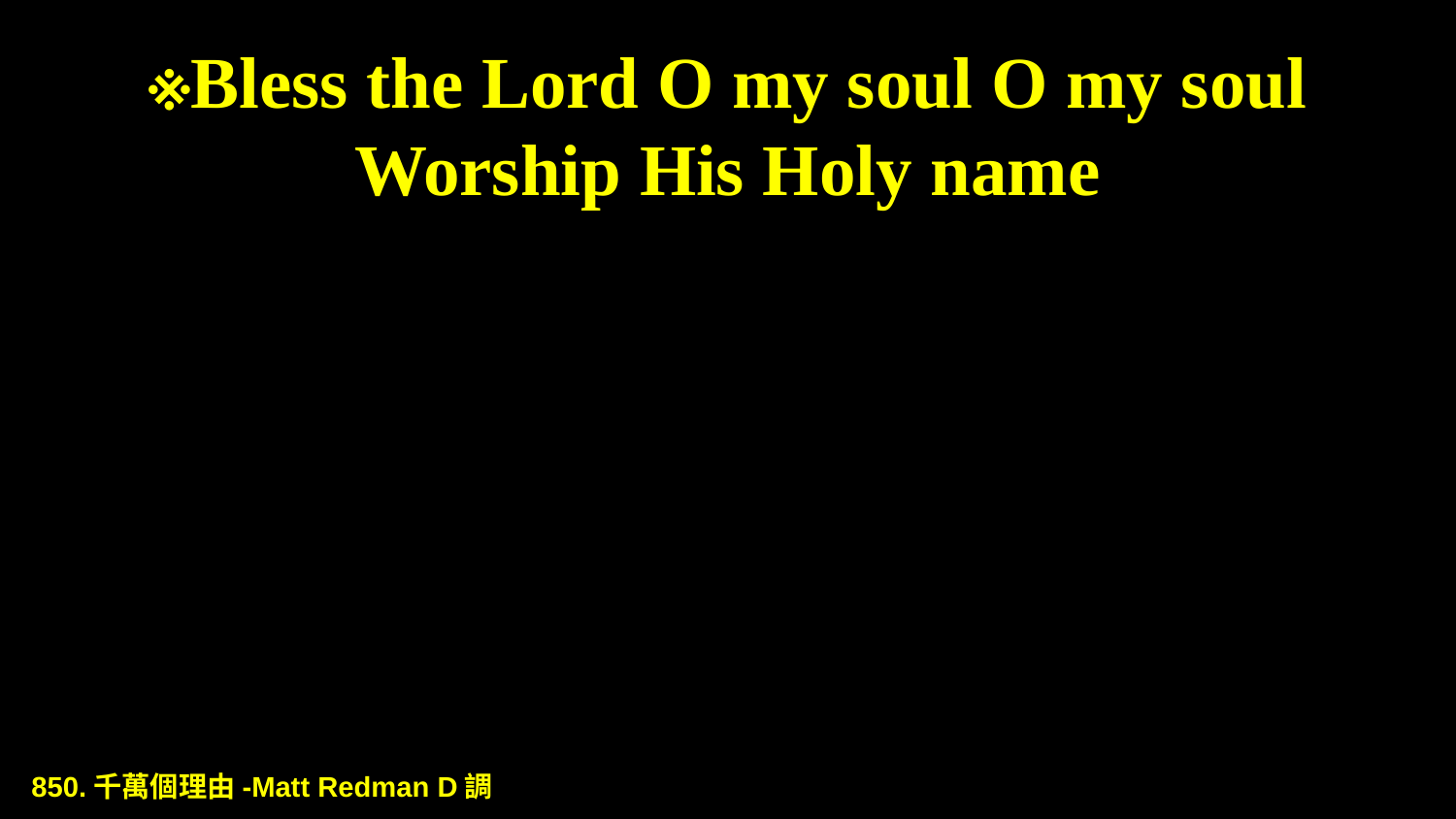

# ※Bless the Lord O my soul O my soul Worship His Holy name
850.千萬個理由-Matt Redman D調